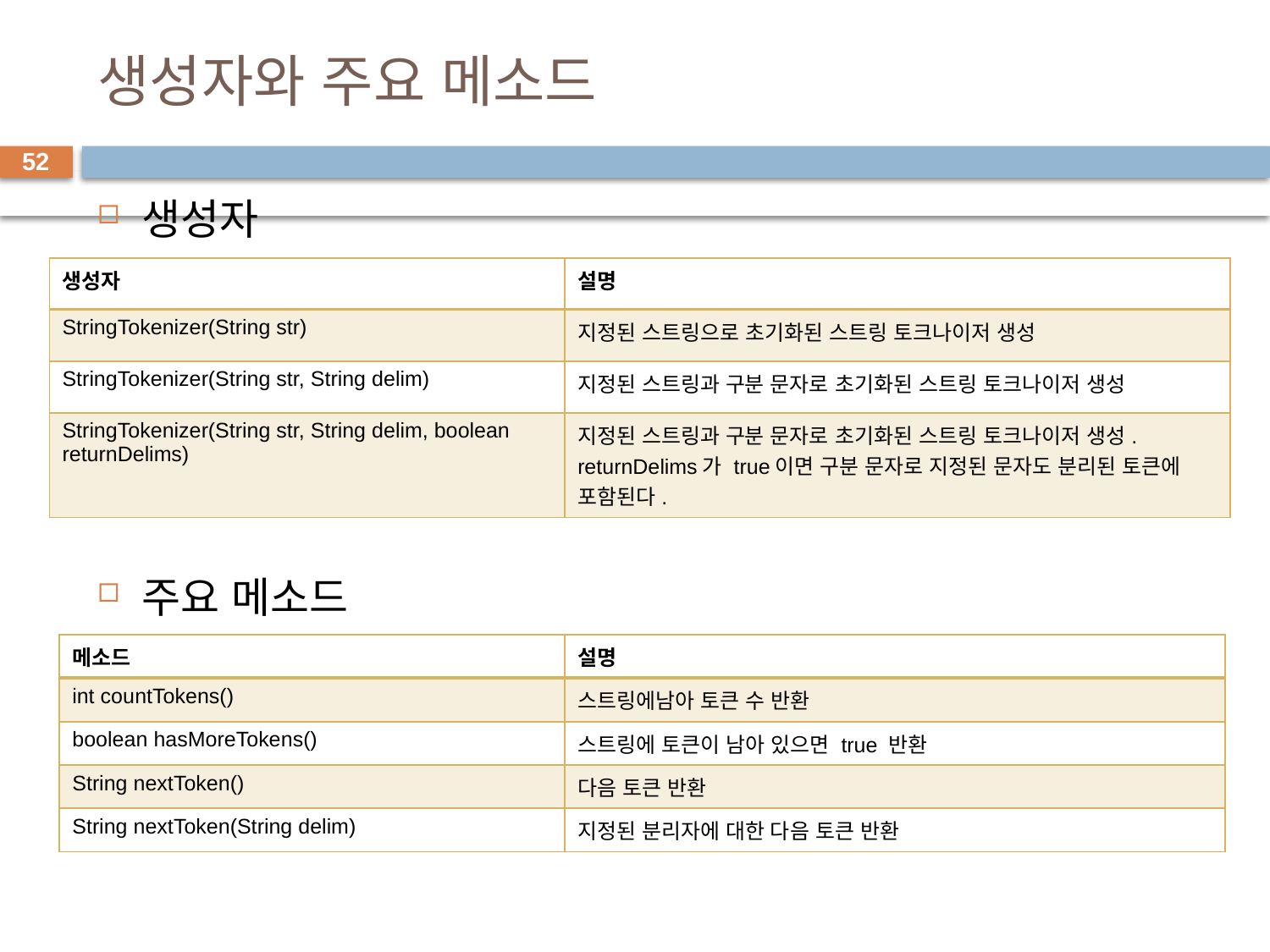

# 생성자와 주요 메소드
52
생성자

주요 메소드
| 생성자 | 설명 |
| --- | --- |
| StringTokenizer(String str) | 지정된 스트링으로 초기화된 스트링 토크나이저 생성 |
| StringTokenizer(String str, String delim) | 지정된 스트링과 구분 문자로 초기화된 스트링 토크나이저 생성 |
| StringTokenizer(String str, String delim, boolean returnDelims) | 지정된 스트링과 구분 문자로 초기화된 스트링 토크나이저 생성. returnDelims가 true이면 구분 문자로 지정된 문자도 분리된 토큰에 포함된다. |
| 메소드 | 설명 |
| --- | --- |
| int countTokens() | 스트링에남아 토큰 수 반환 |
| boolean hasMoreTokens() | 스트링에 토큰이 남아 있으면 true 반환 |
| String nextToken() | 다음 토큰 반환 |
| String nextToken(String delim) | 지정된 분리자에 대한 다음 토큰 반환 |